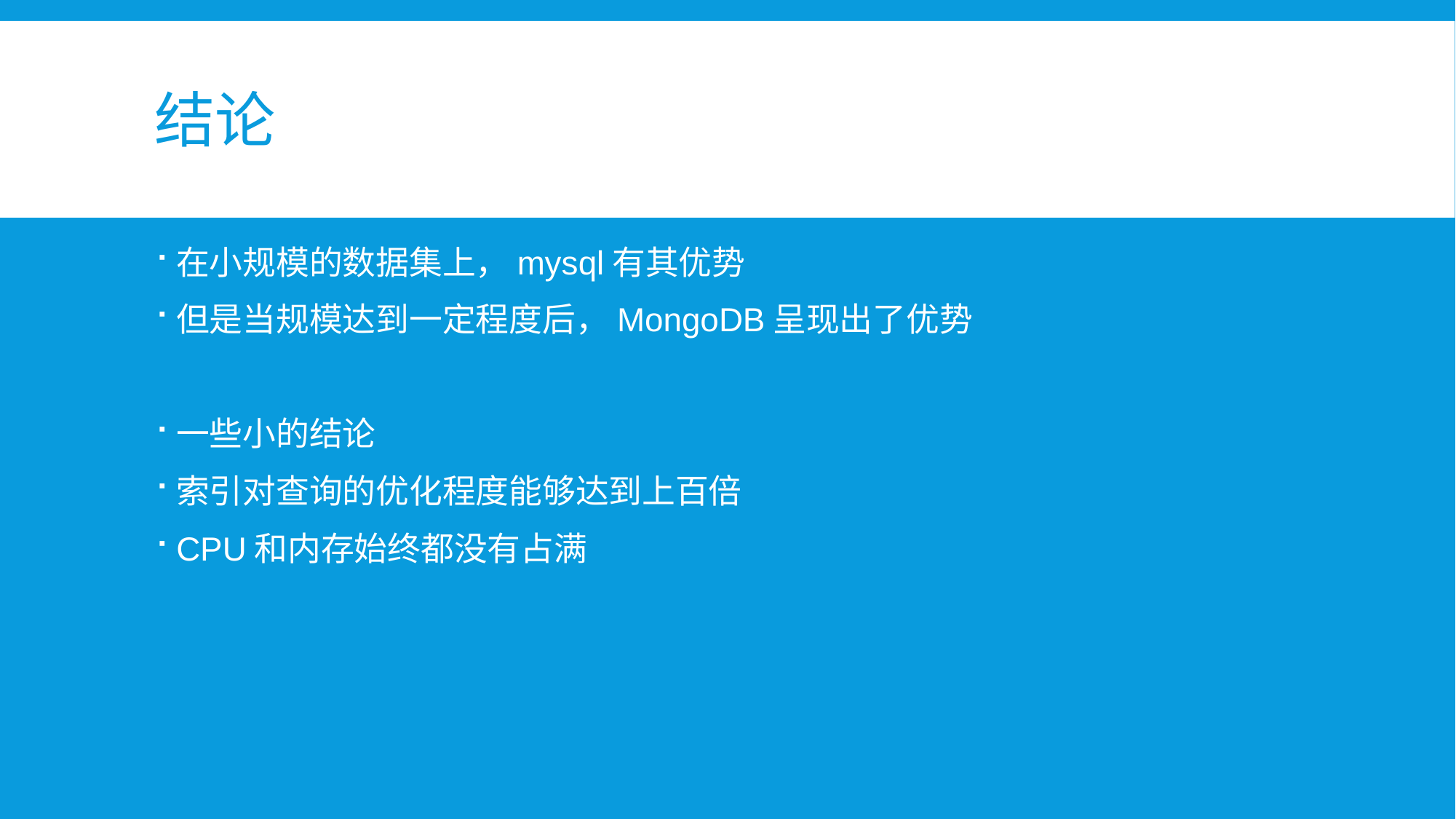

# 结论
在小规模的数据集上，mysql有其优势
但是当规模达到一定程度后，MongoDB呈现出了优势

一些小的结论
索引对查询的优化程度能够达到上百倍
CPU和内存始终都没有占满